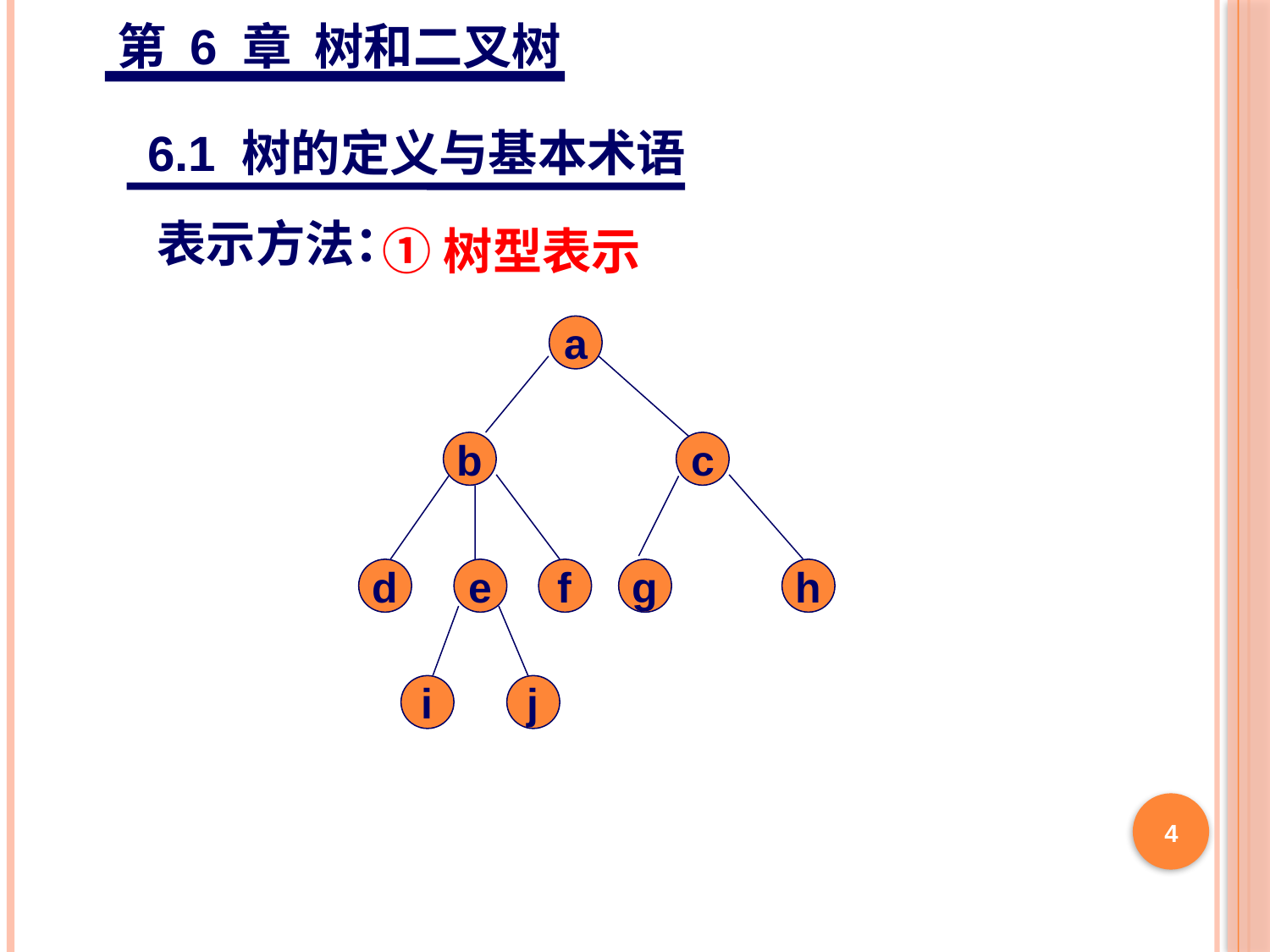

第 6 章  树和二叉树

6.1 树的定义与基本术语

①树型表示
表示方法：
a

b
c

d
e
f
g
h

i
j
4